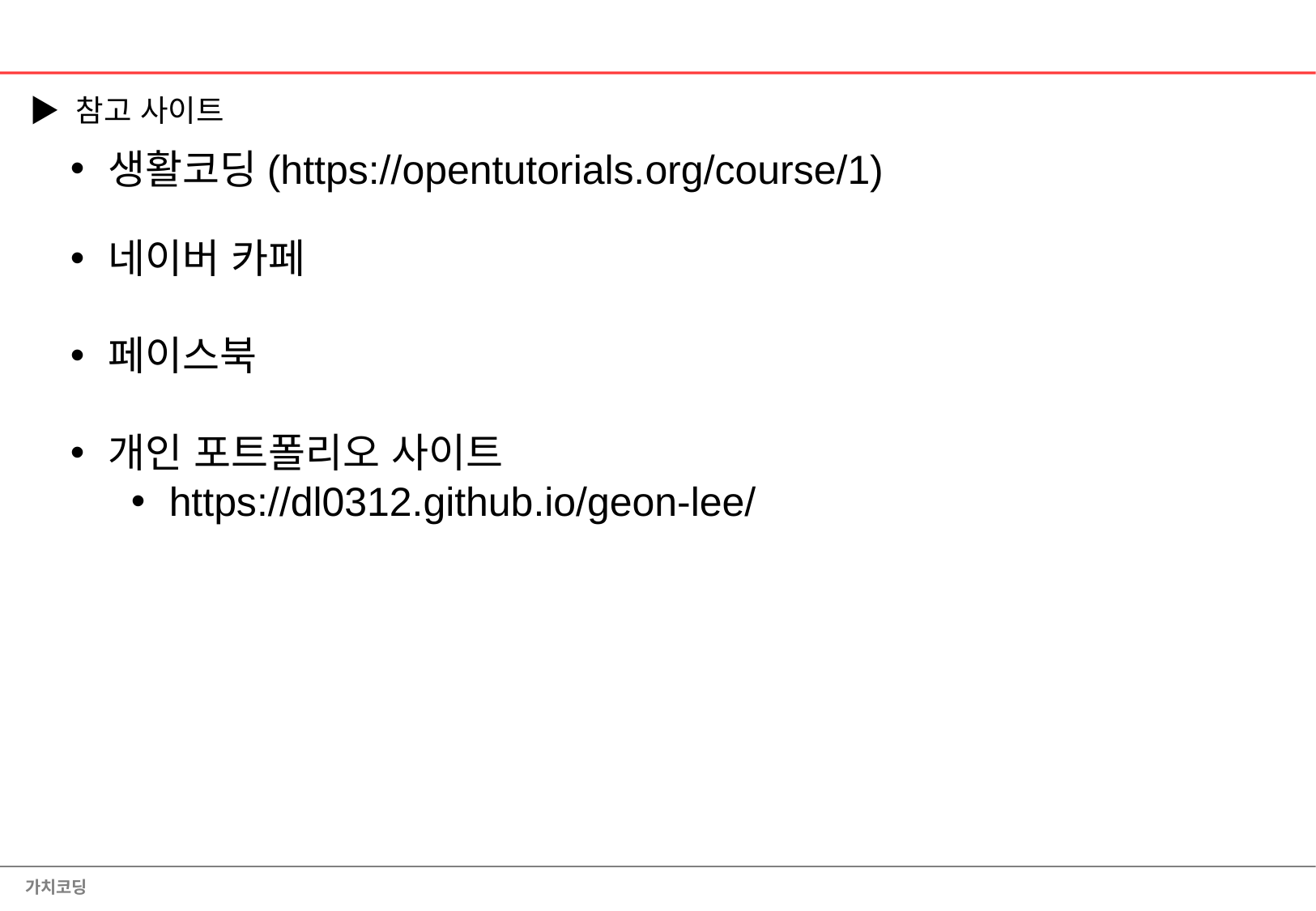

▶ 참고 사이트
생활코딩(https://opentutorials.org/course/1)

네이버 카페

페이스북

개인 포트폴리오 사이트
https://dl0312.github.io/geon-lee/